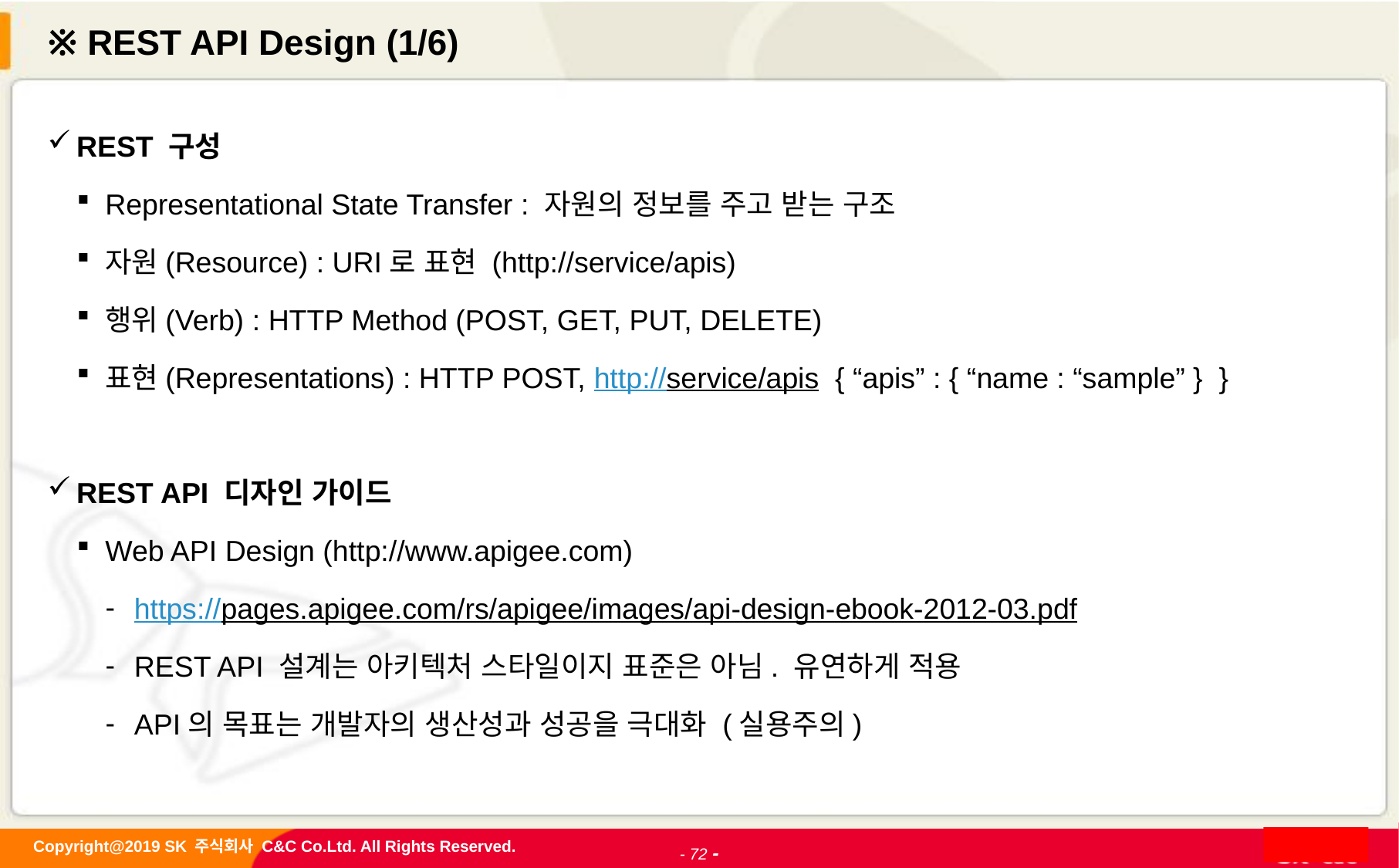

# ※ REST API Design (1/6)
REST 구성
Representational State Transfer : 자원의 정보를 주고 받는 구조
자원(Resource) : URI로 표현 (http://service/apis)
행위(Verb) : HTTP Method (POST, GET, PUT, DELETE)
표현(Representations) : HTTP POST, http://service/apis  { “apis” : { “name : “sample” }  }

REST API 디자인 가이드
Web API Design (http://www.apigee.com)
https://pages.apigee.com/rs/apigee/images/api-design-ebook-2012-03.pdf
REST API 설계는 아키텍처 스타일이지 표준은 아님. 유연하게 적용
API의 목표는 개발자의 생산성과 성공을 극대화 (실용주의)